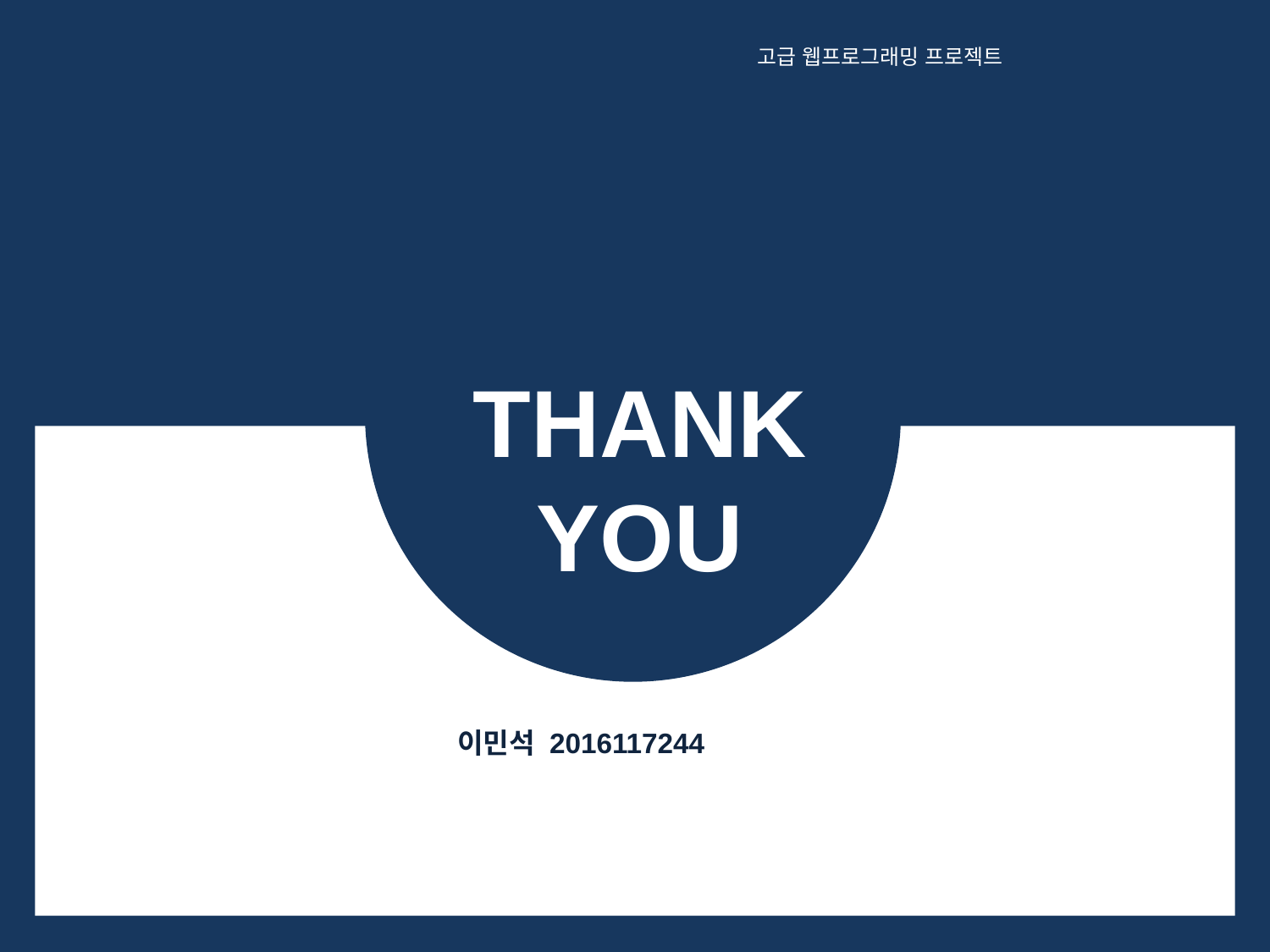

고급 웹프로그래밍 프로젝트

THANK
YOU

이민석 2016117244